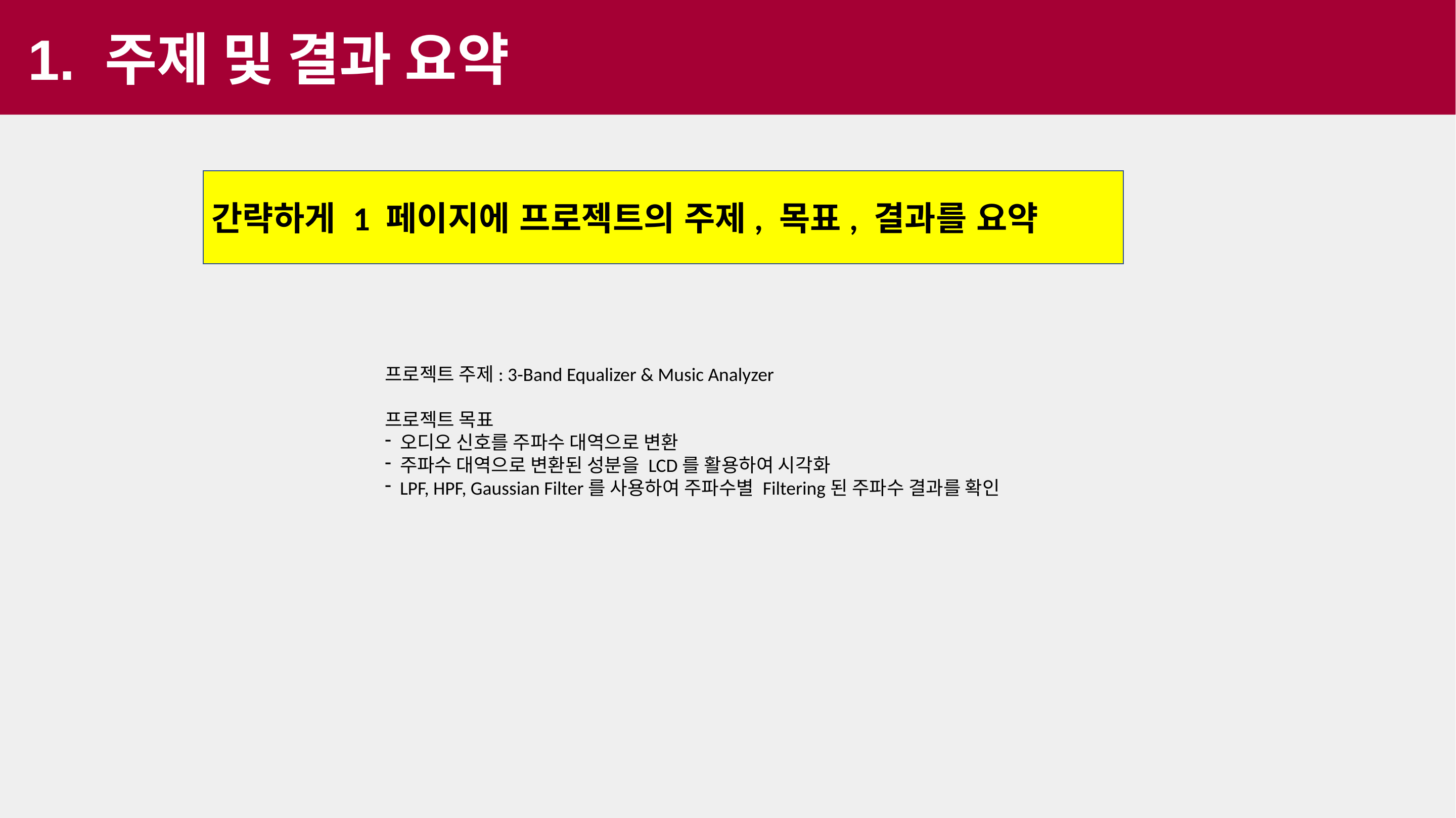

1. 주제 및 결과 요약

간략하게 1 페이지에 프로젝트의 주제, 목표, 결과를 요약
프로젝트 주제: 3-Band Equalizer & Music Analyzer

프로젝트 목표
오디오 신호를 주파수 대역으로 변환
주파수 대역으로 변환된 성분을 LCD를 활용하여 시각화
LPF, HPF, Gaussian Filter를 사용하여 주파수별 Filtering된 주파수 결과를 확인